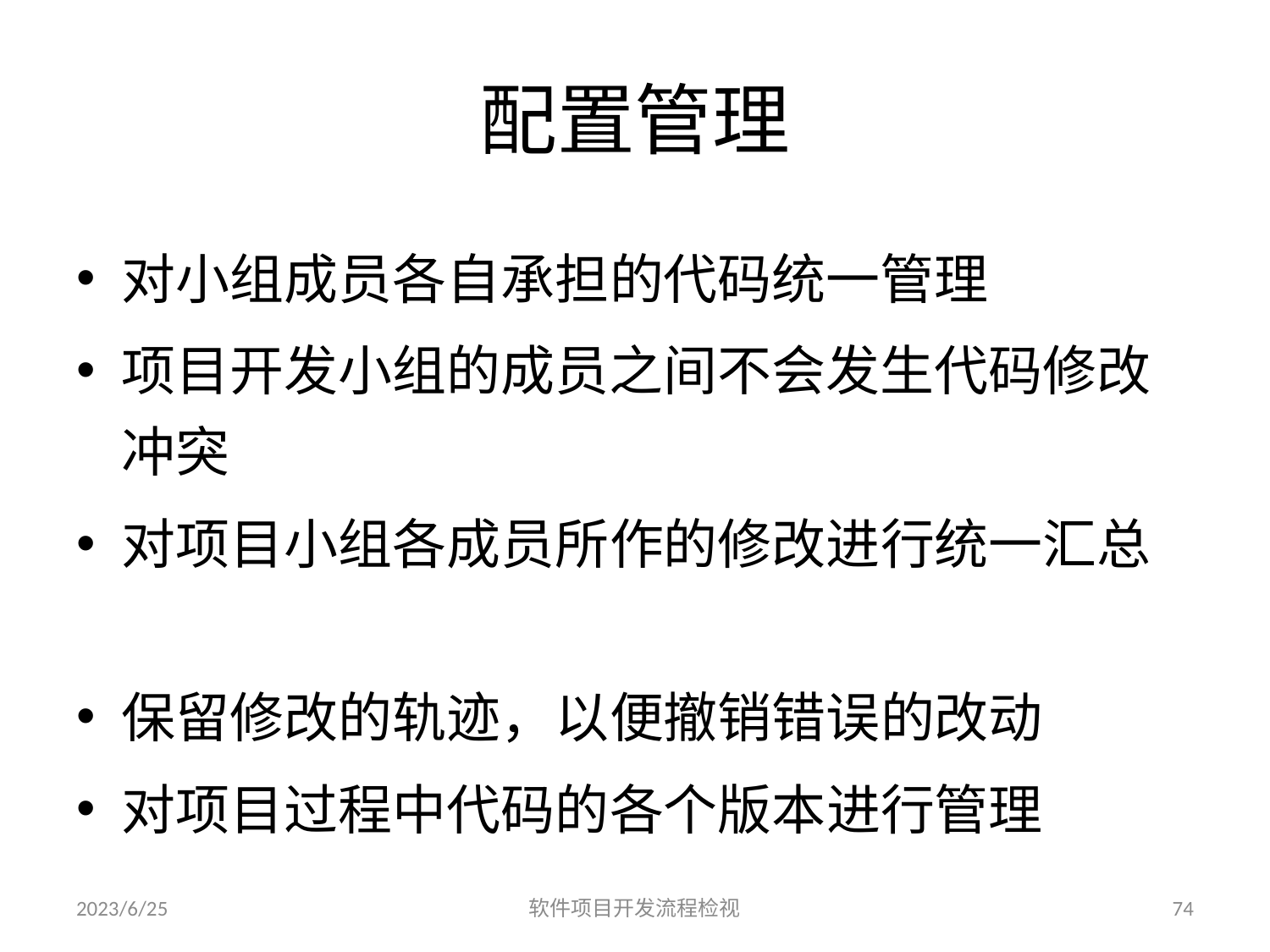

# 配置管理
对小组成员各自承担的代码统一管理
项目开发小组的成员之间不会发生代码修改冲突
对项目小组各成员所作的修改进行统一汇总
保留修改的轨迹，以便撤销错误的改动
对项目过程中代码的各个版本进行管理
2023/6/25
软件项目开发流程检视
74